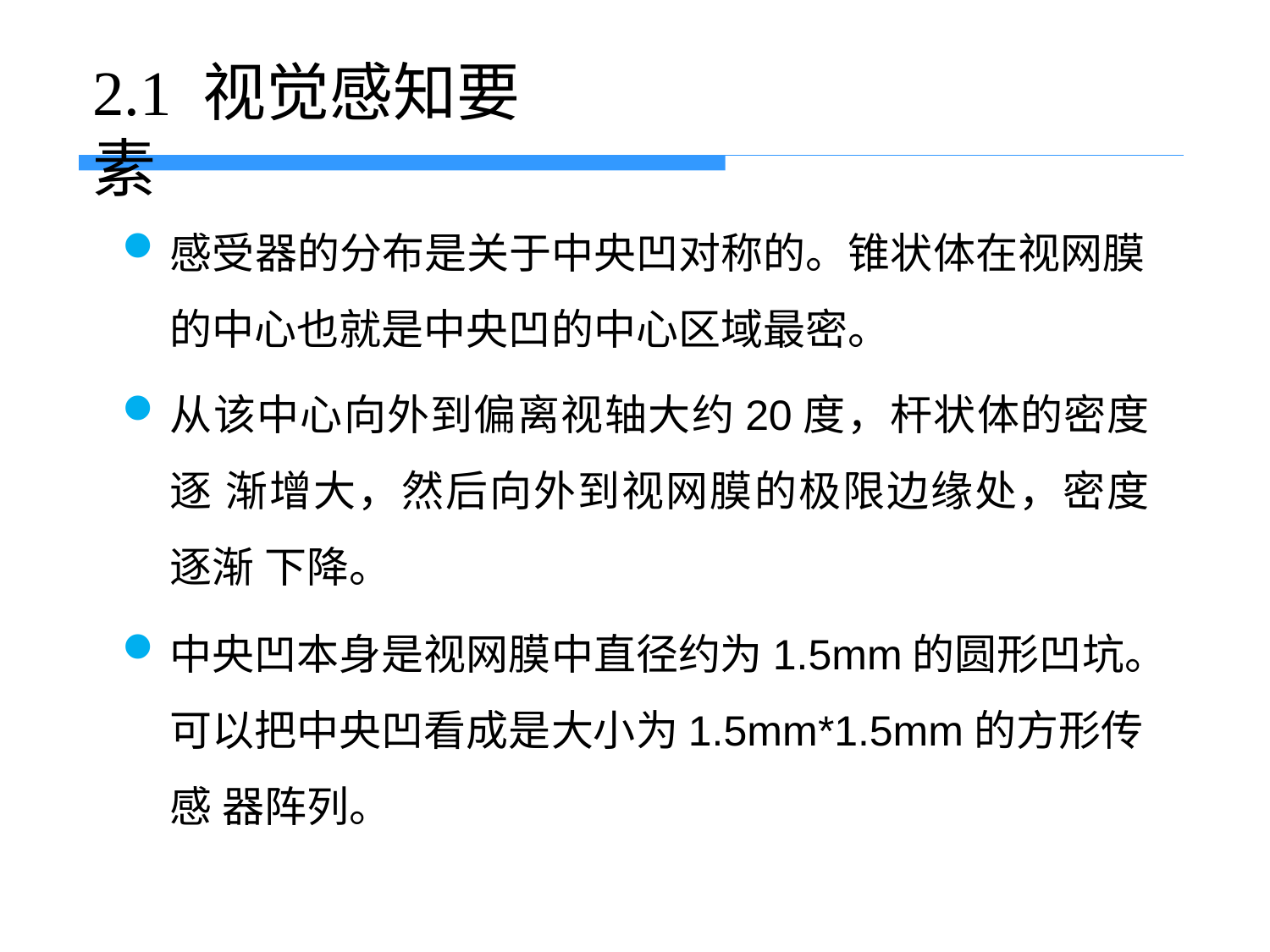

# 2.1 视觉感知要素
感受器的分布是关于中央凹对称的。锥状体在视网膜 的中心也就是中央凹的中心区域最密。
从该中心向外到偏离视轴大约20度，杆状体的密度逐 渐增大，然后向外到视网膜的极限边缘处，密度逐渐 下降。
中央凹本身是视网膜中直径约为1.5mm的圆形凹坑。 可以把中央凹看成是大小为1.5mm*1.5mm的方形传感 器阵列。